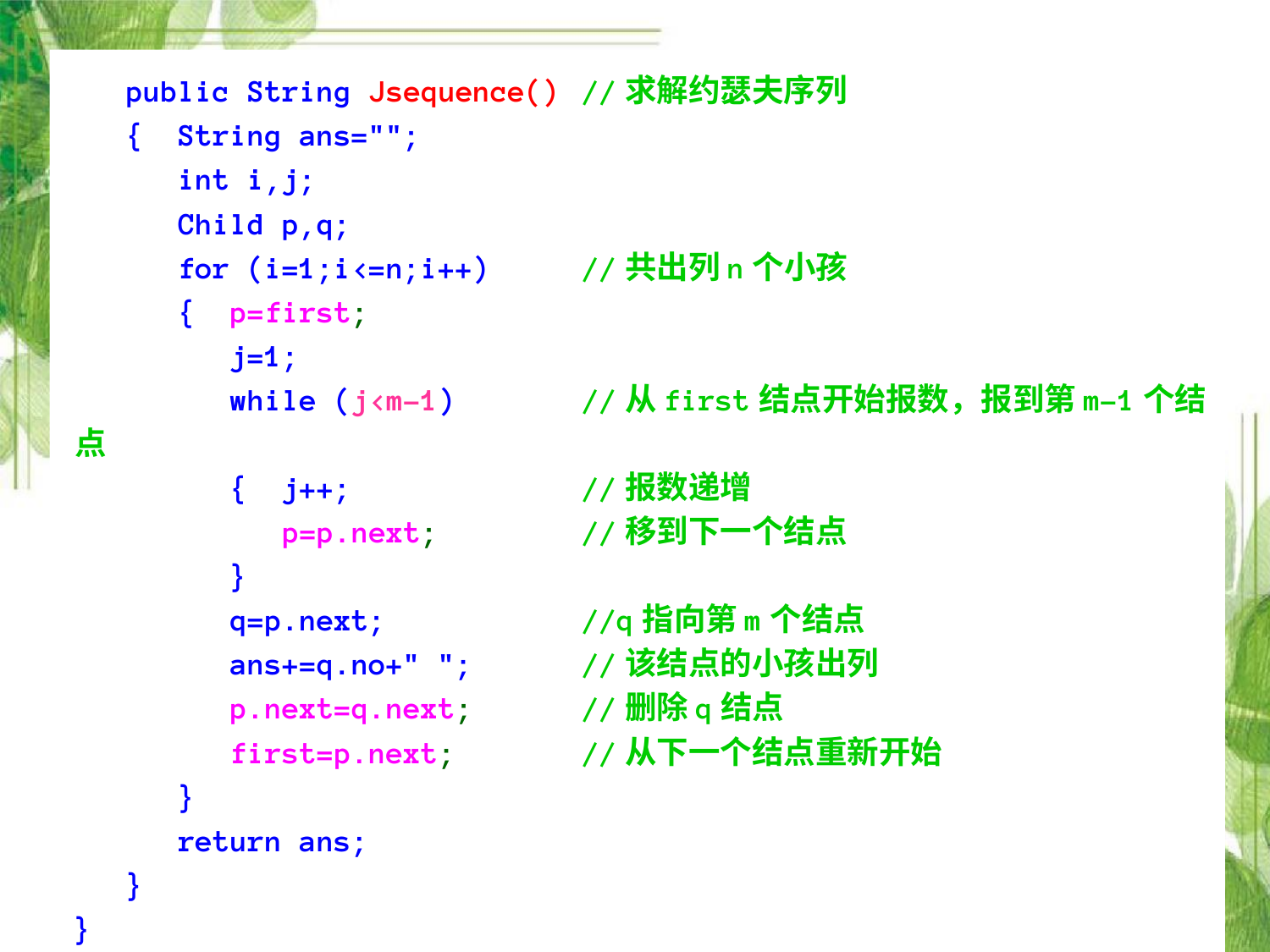

public String Jsequence()	//求解约瑟夫序列
   {  String ans="";
      int i,j;
      Child p,q;
      for (i=1;i<=n;i++)	//共出列n个小孩
      {  p=first;
         j=1;
         while (j<m-1)	//从first结点开始报数，报到第m-1个结点
         {  j++;		//报数递增
            p=p.next;		//移到下一个结点
         }
         q=p.next;		//q指向第m个结点
         ans+=q.no+" ";	//该结点的小孩出列
         p.next=q.next;	//删除q结点
         first=p.next;	//从下一个结点重新开始
      }
      return ans;
   }
}